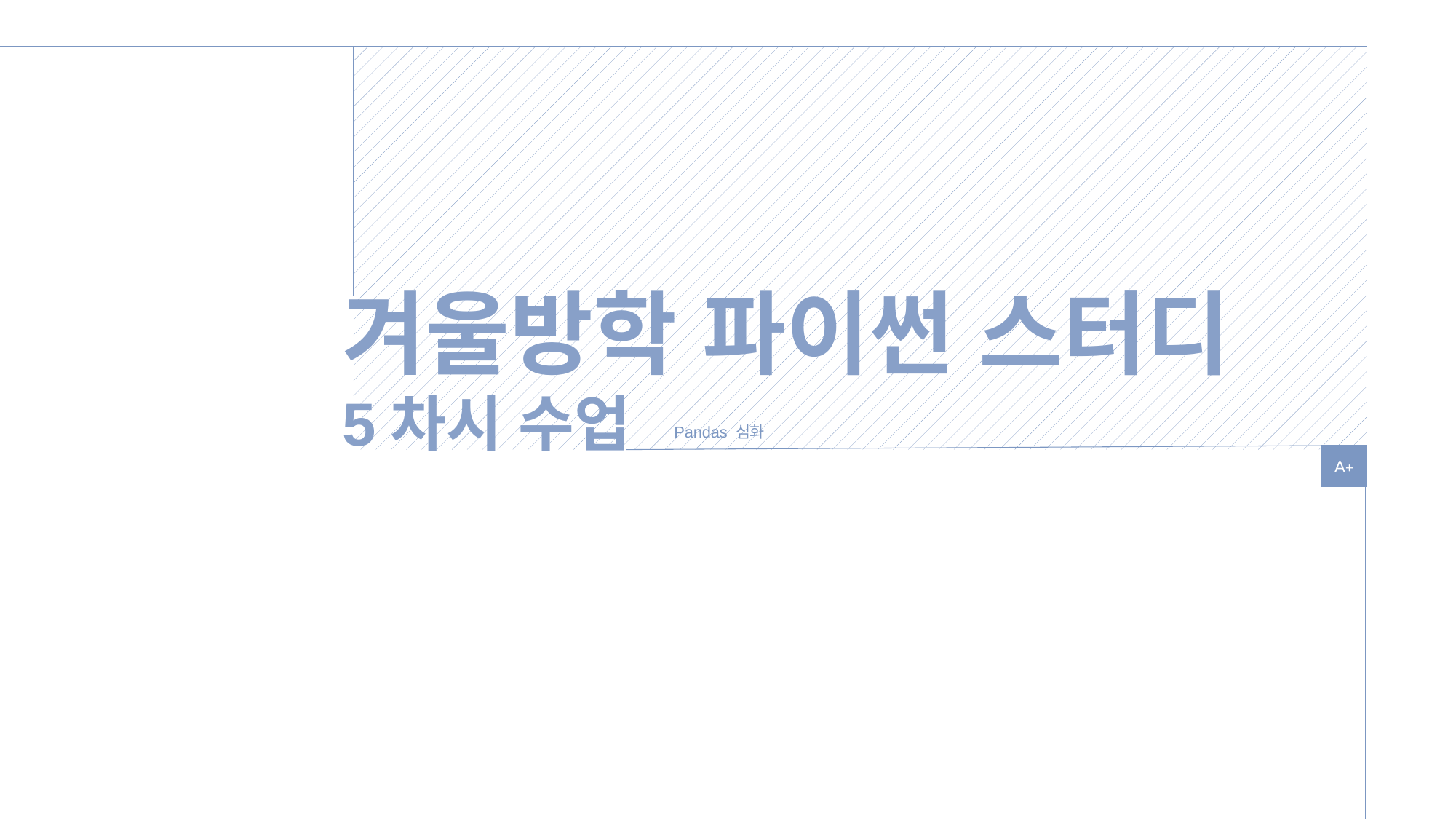

겨울방학 파이썬 스터디
5차시 수업
Pandas 심화
A+